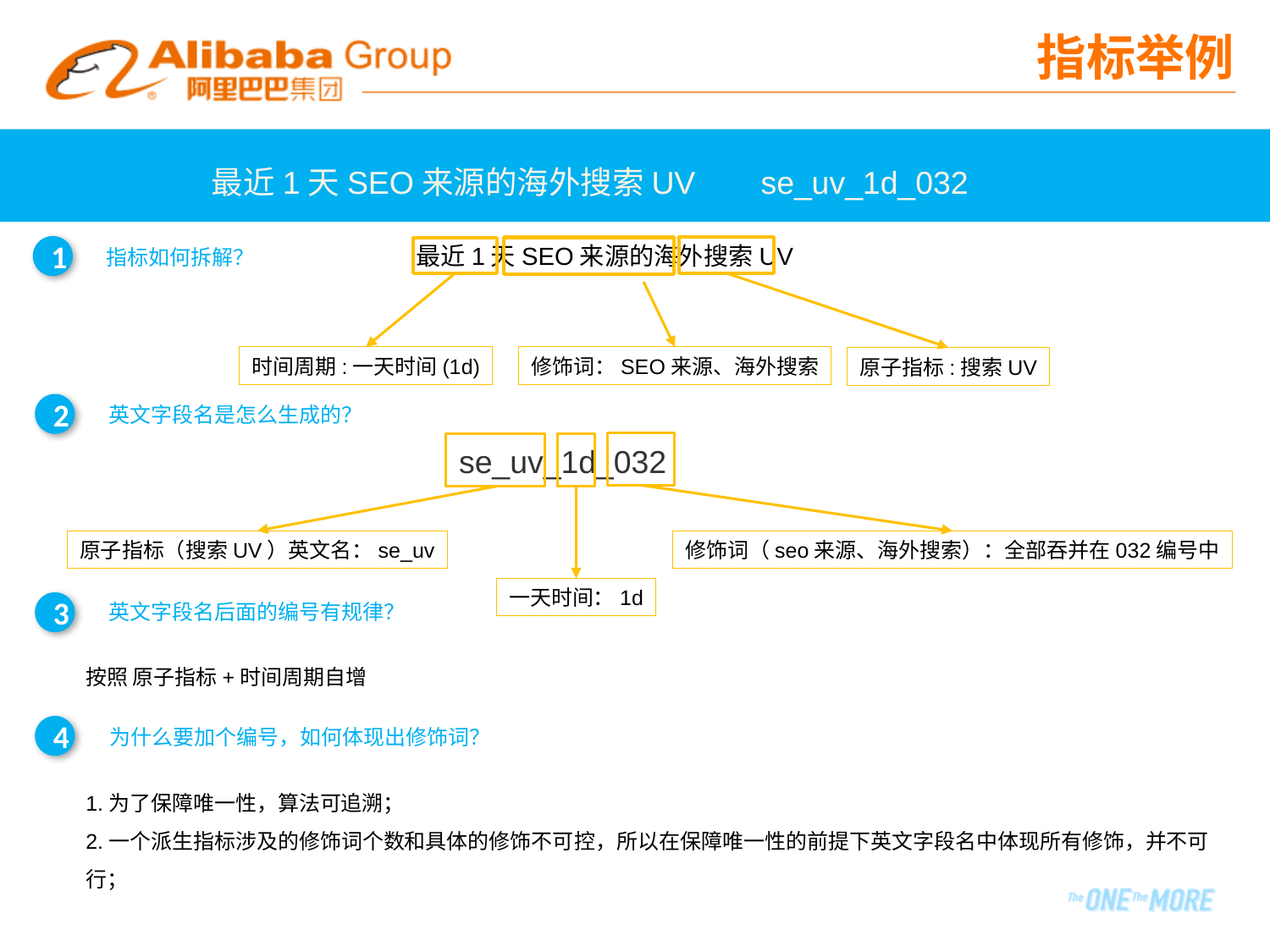

指标举例

最近1天SEO来源的海外搜索UV
se_uv_1d_032
最近1天SEO来源的海外搜索UV
1

指标如何拆解？
时间周期:一天时间(1d)
修饰词：SEO来源、海外搜索
原子指标:搜索UV
2
英文字段名是怎么生成的？

se_uv_1d_032
原子指标（搜索UV）英文名：se_uv
修饰词（seo来源、海外搜索）：全部吞并在032编号中
一天时间：1d
3
英文字段名后面的编号有规律？
按照 原子指标+时间周期自增
4
为什么要加个编号，如何体现出修饰词？
1.为了保障唯一性，算法可追溯；
2.一个派生指标涉及的修饰词个数和具体的修饰不可控，所以在保障唯一性的前提下英文字段名中体现所有修饰，并不可行；